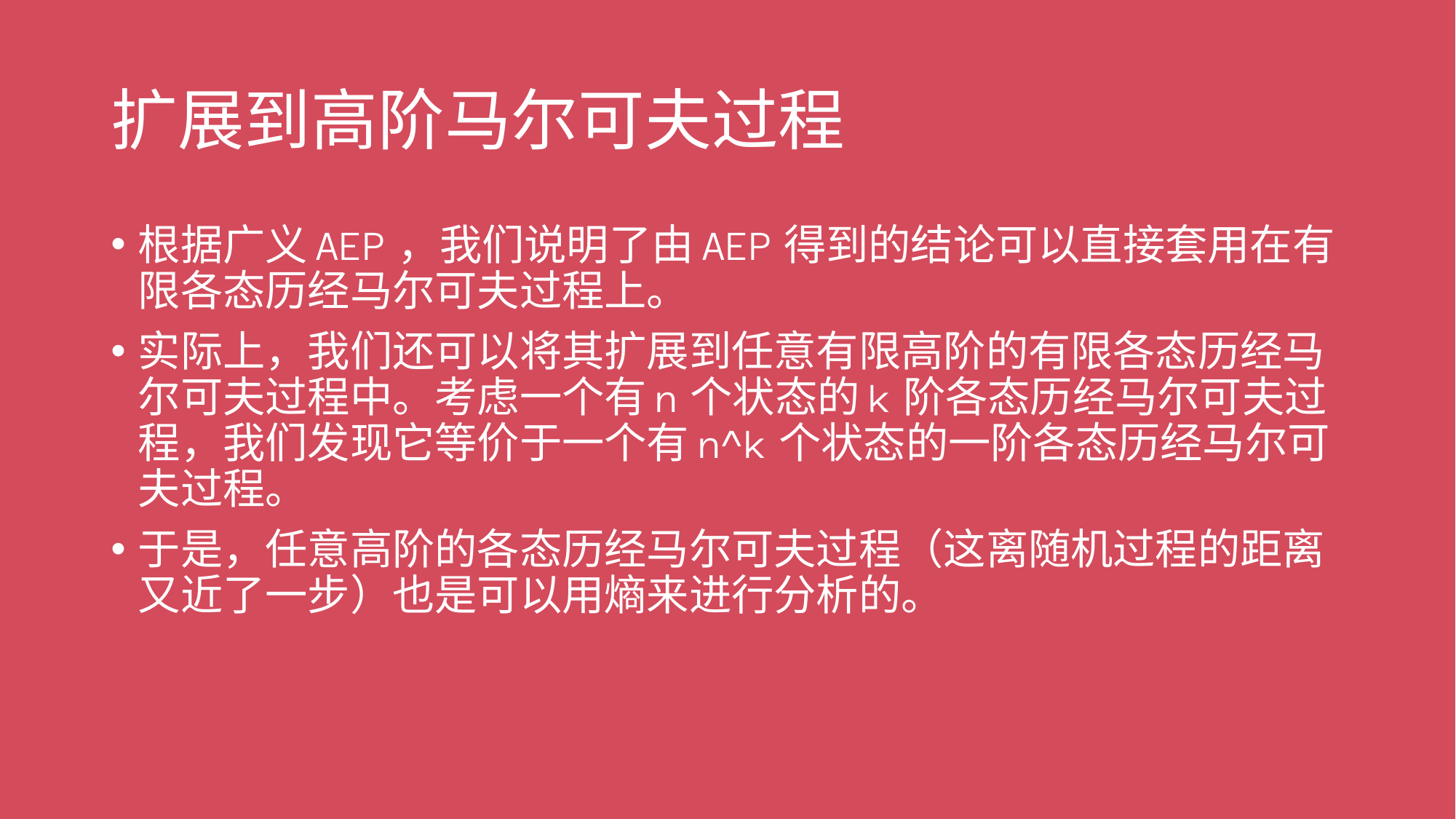

# 扩展到高阶马尔可夫过程
根据广义AEP，我们说明了由AEP得到的结论可以直接套用在有限各态历经马尔可夫过程上。
实际上，我们还可以将其扩展到任意有限高阶的有限各态历经马尔可夫过程中。考虑一个有n个状态的k阶各态历经马尔可夫过程，我们发现它等价于一个有n^k个状态的一阶各态历经马尔可夫过程。
于是，任意高阶的各态历经马尔可夫过程（这离随机过程的距离又近了一步）也是可以用熵来进行分析的。